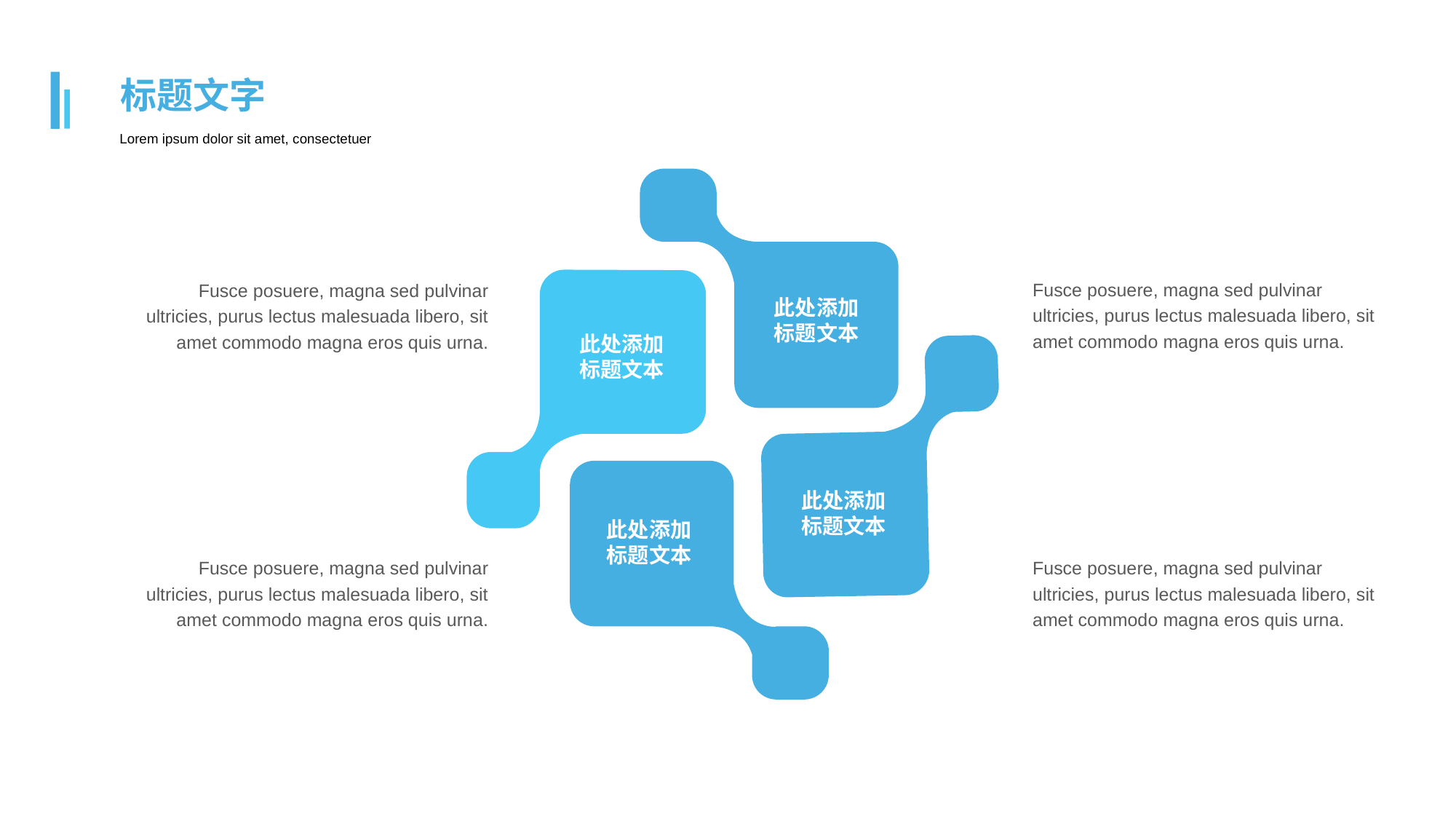

标题文字

Lorem ipsum dolor sit amet, consectetuer

此处添加
标题文本
此处添加
标题文本
此处添加
标题文本
此处添加
标题文本
Fusce posuere, magna sed pulvinar ultricies, purus lectus malesuada libero, sit amet commodo magna eros quis urna.
Fusce posuere, magna sed pulvinar ultricies, purus lectus malesuada libero, sit amet commodo magna eros quis urna.
Fusce posuere, magna sed pulvinar ultricies, purus lectus malesuada libero, sit amet commodo magna eros quis urna.
Fusce posuere, magna sed pulvinar ultricies, purus lectus malesuada libero, sit amet commodo magna eros quis urna.